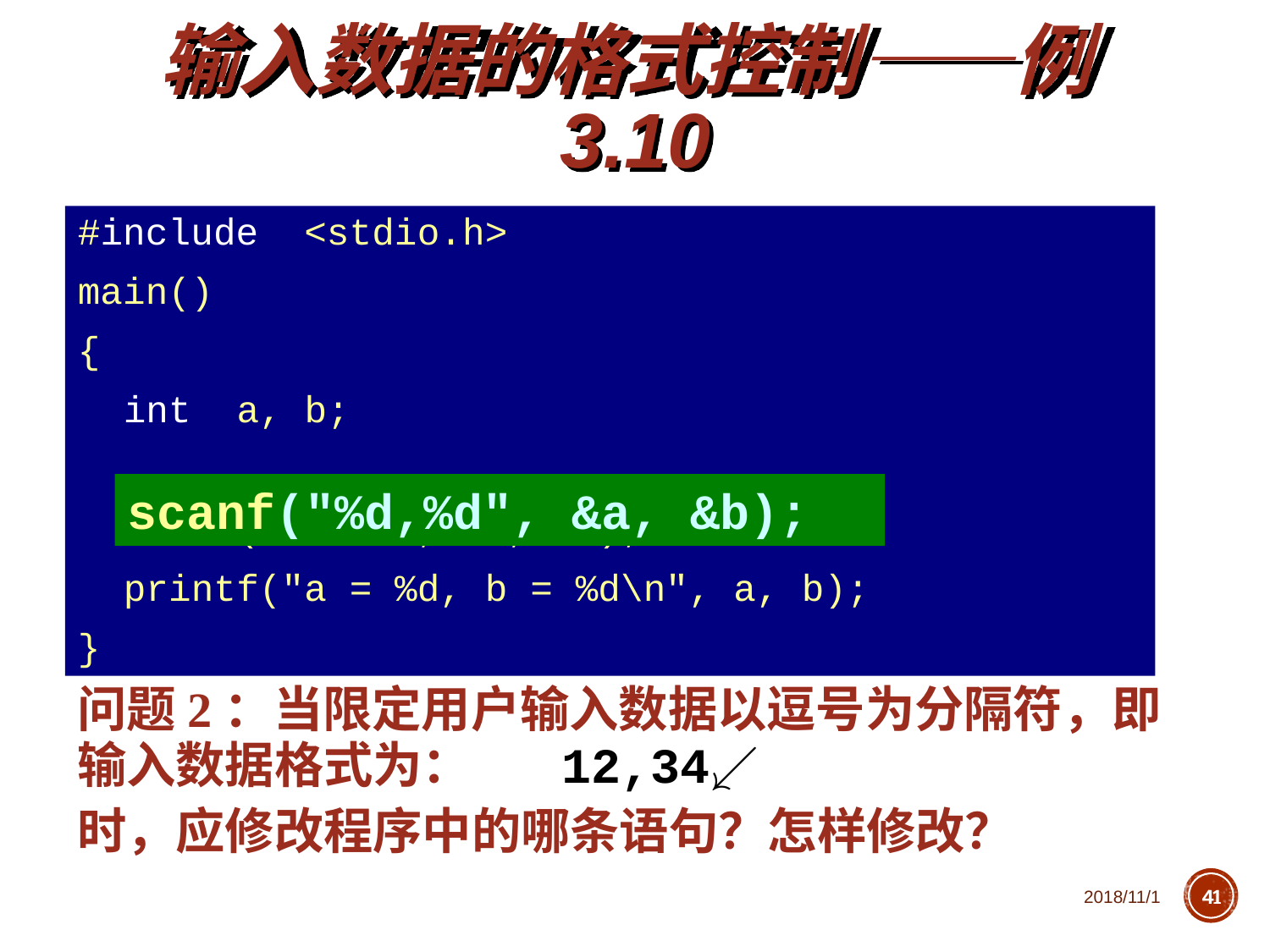

输入数据的格式控制——例3.10
#include  <stdio.h>
main()
{
	int  a, b;

	scanf("%d %d", &a, &b);
	printf("a = %d, b = %d\n", a, b);
}
scanf("%d,%d", &a, &b);
问题2：当限定用户输入数据以逗号为分隔符，即输入数据格式为：       12,34↙
时，应修改程序中的哪条语句？怎样修改？
2018/11/1
41